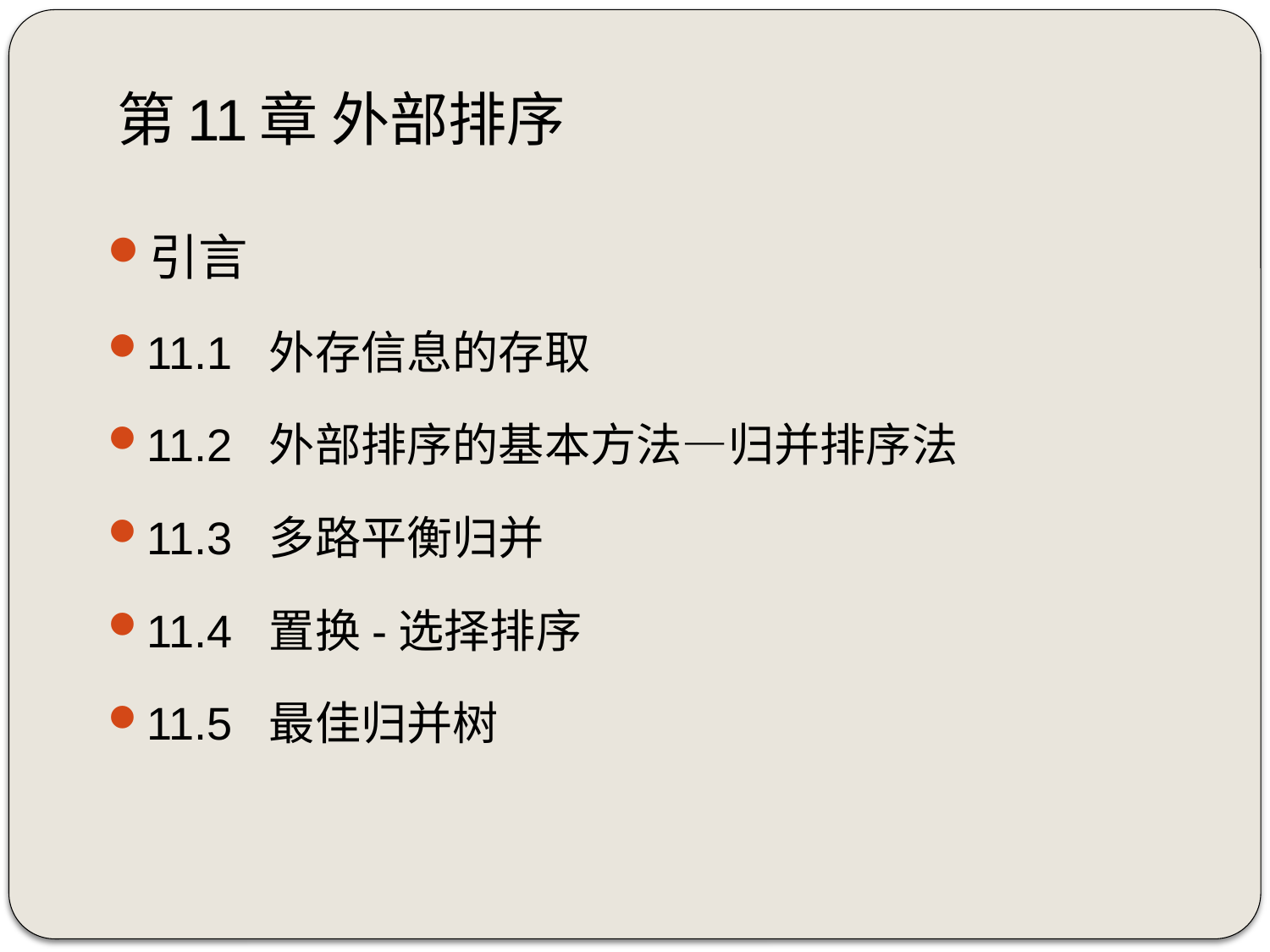

# 第11章 外部排序
引言
11.1  外存信息的存取
11.2  外部排序的基本方法—归并排序法
11.3  多路平衡归并
11.4  置换-选择排序
11.5  最佳归并树